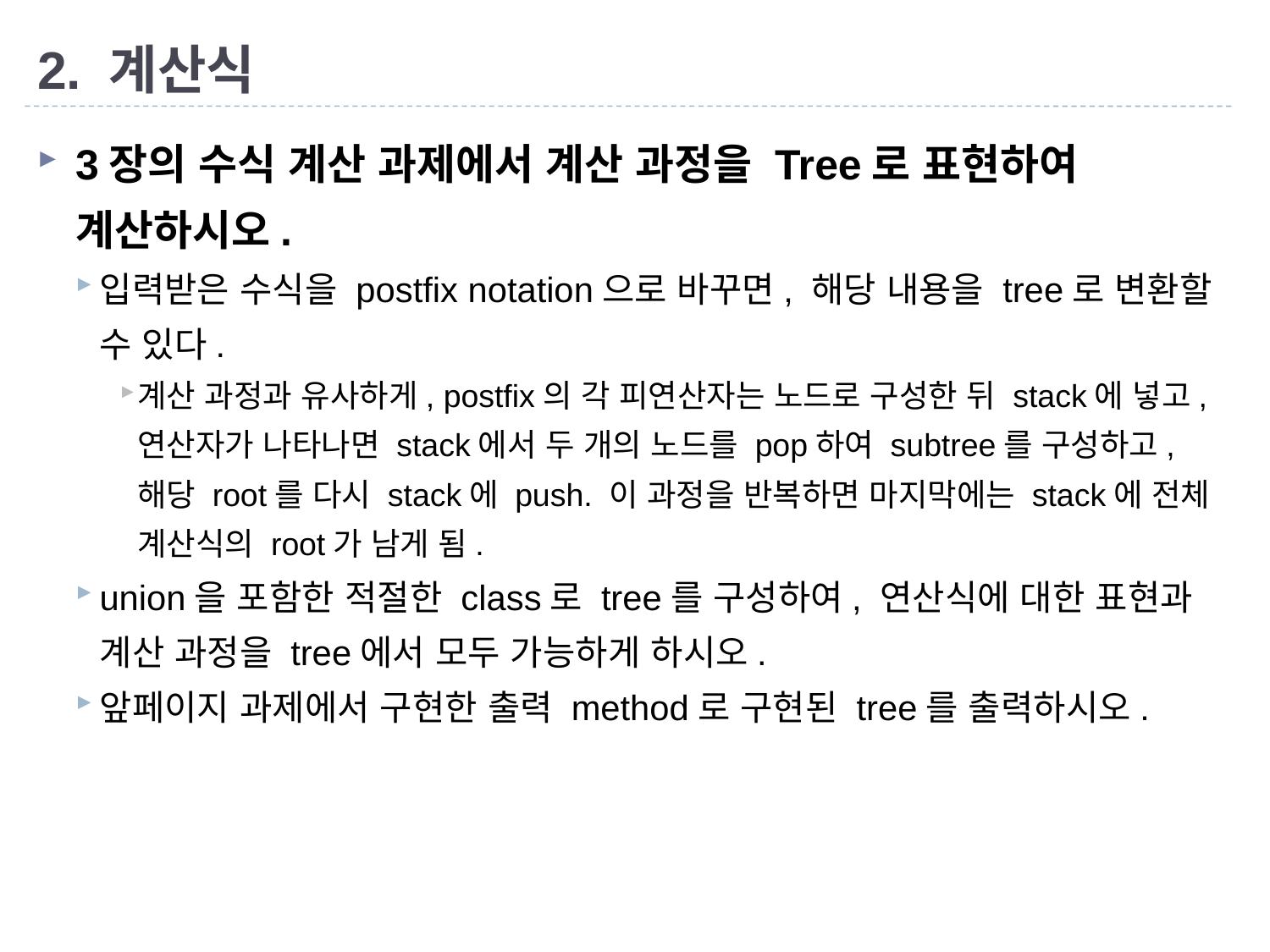

# 2. 계산식
3장의 수식 계산 과제에서 계산 과정을 Tree로 표현하여 계산하시오.
입력받은 수식을 postfix notation으로 바꾸면, 해당 내용을 tree로 변환할 수 있다.
계산 과정과 유사하게, postfix의 각 피연산자는 노드로 구성한 뒤 stack에 넣고, 연산자가 나타나면 stack에서 두 개의 노드를 pop하여 subtree를 구성하고, 해당 root를 다시 stack에 push. 이 과정을 반복하면 마지막에는 stack에 전체 계산식의 root가 남게 됨.
union을 포함한 적절한 class로 tree를 구성하여, 연산식에 대한 표현과 계산 과정을 tree에서 모두 가능하게 하시오.
앞페이지 과제에서 구현한 출력 method로 구현된 tree를 출력하시오.